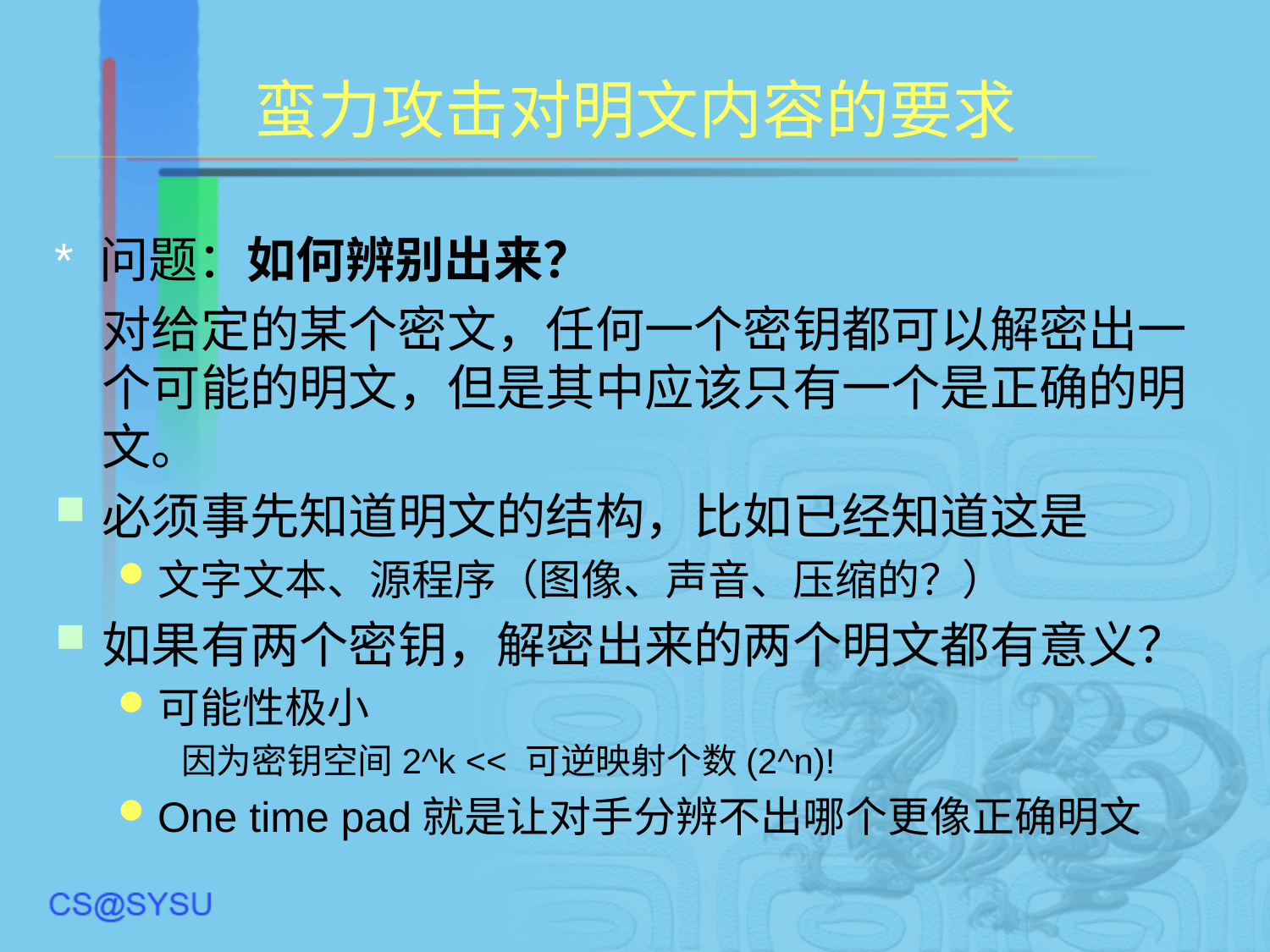

# 蛮力攻击对明文内容的要求
* 问题：如何辨别出来？
	对给定的某个密文，任何一个密钥都可以解密出一个可能的明文，但是其中应该只有一个是正确的明文。
必须事先知道明文的结构，比如已经知道这是
文字文本、源程序（图像、声音、压缩的？）
如果有两个密钥，解密出来的两个明文都有意义？
可能性极小
因为密钥空间2^k << 可逆映射个数(2^n)!
One time pad就是让对手分辨不出哪个更像正确明文